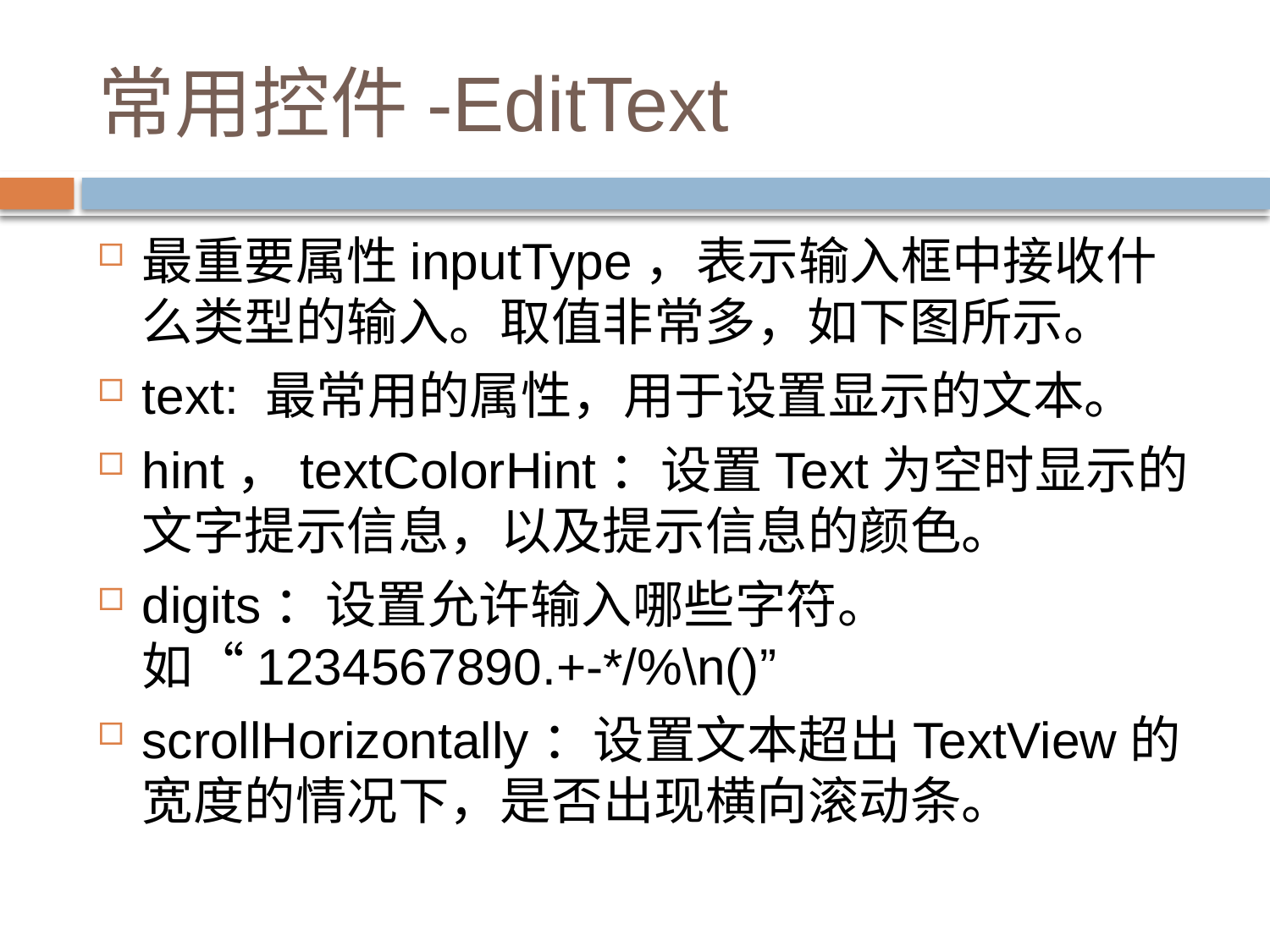

# 常用控件-EditText
最重要属性inputType，表示输入框中接收什么类型的输入。取值非常多，如下图所示。
text: 最常用的属性，用于设置显示的文本。
hint，textColorHint：设置Text为空时显示的文字提示信息，以及提示信息的颜色。
digits：设置允许输入哪些字符。如“1234567890.+-*/%\n()”
scrollHorizontally：设置文本超出TextView的宽度的情况下，是否出现横向滚动条。